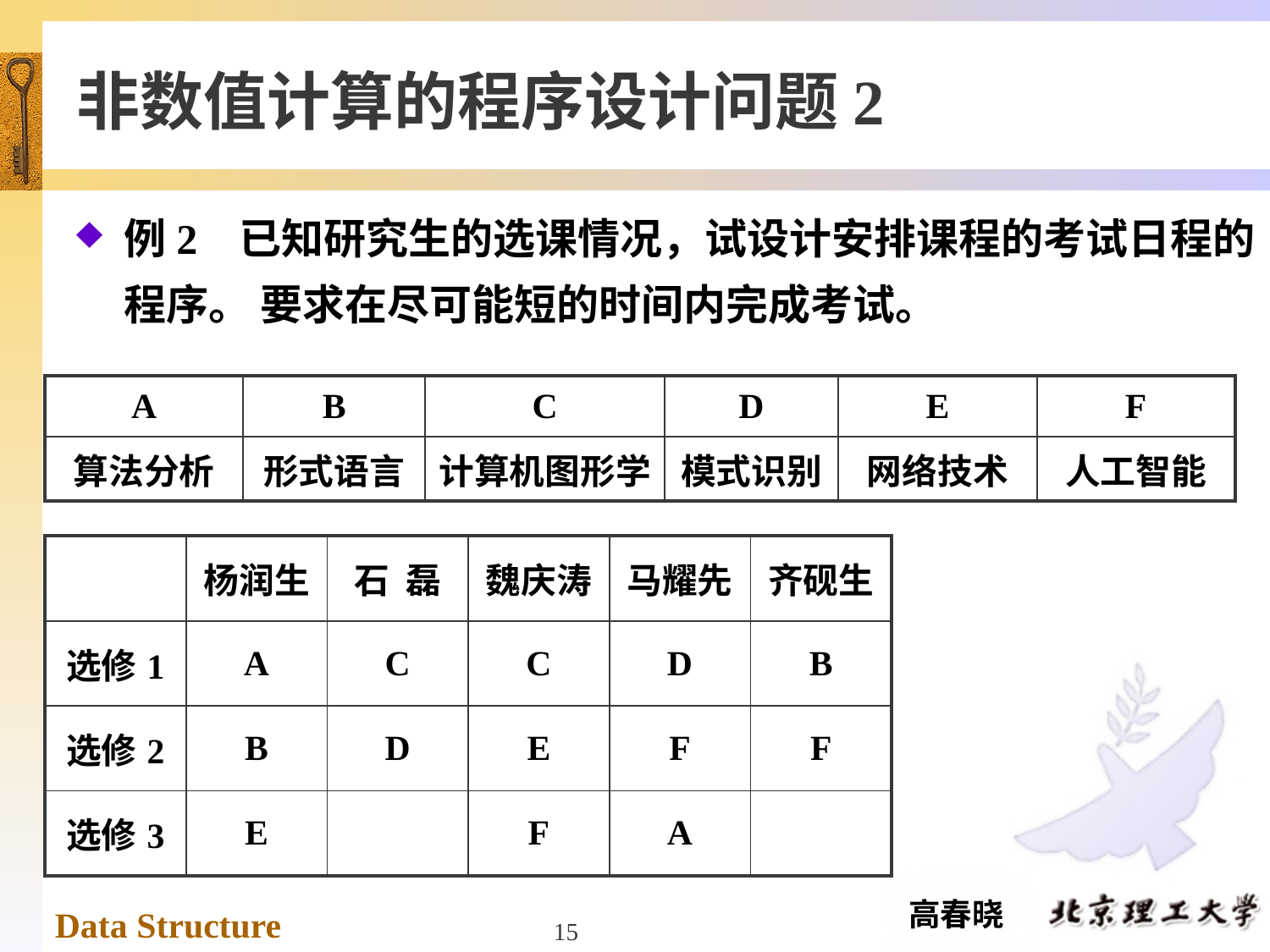

# 非数值计算的程序设计问题2
例2   已知研究生的选课情况，试设计安排课程的考试日程的程序。 要求在尽可能短的时间内完成考试。
| A | B | C | D | E | F |
| --- | --- | --- | --- | --- | --- |
| 算法分析 | 形式语言 | 计算机图形学 | 模式识别 | 网络技术 | 人工智能 |
|  | 杨润生 | 石 磊 | 魏庆涛 | 马耀先 | 齐砚生 |
| --- | --- | --- | --- | --- | --- |
| 选修1 | A | C | C | D | B |
| 选修2 | B | D | E | F | F |
| 选修3 | E |  | F | A |  |
15